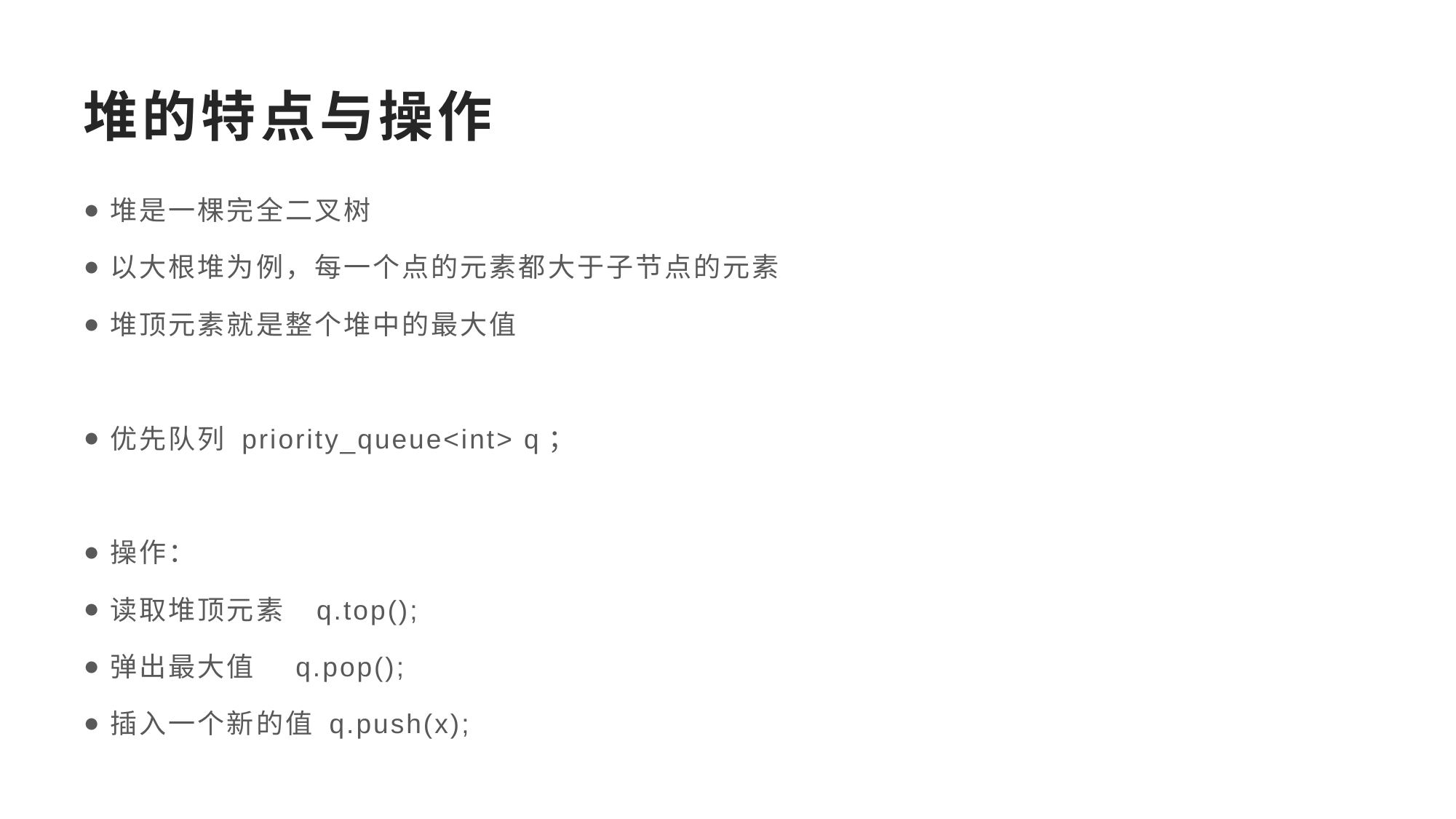

# 堆的特点与操作
堆是一棵完全二叉树
以大根堆为例，每一个点的元素都大于子节点的元素
堆顶元素就是整个堆中的最大值

优先队列 priority_queue<int> q；

操作：
读取堆顶元素   q.top();
弹出最大值    q.pop();
插入一个新的值 q.push(x);